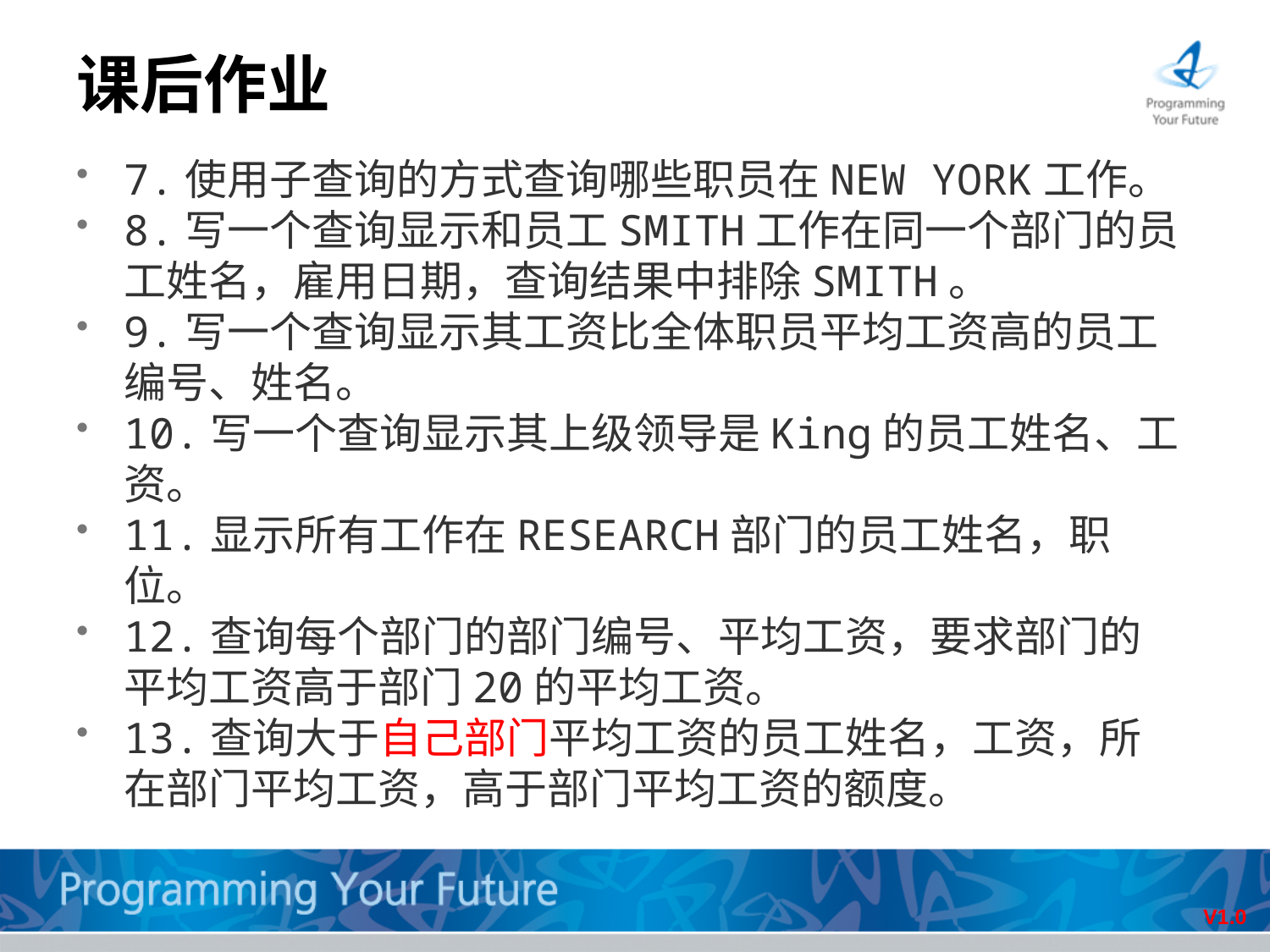

课后作业
7.使用子查询的方式查询哪些职员在NEW YORK工作。
8.写一个查询显示和员工SMITH工作在同一个部门的员工姓名，雇用日期，查询结果中排除SMITH。
9.写一个查询显示其工资比全体职员平均工资高的员工编号、姓名。
10.写一个查询显示其上级领导是King的员工姓名、工资。
11.显示所有工作在RESEARCH部门的员工姓名，职位。
12.查询每个部门的部门编号、平均工资，要求部门的平均工资高于部门20的平均工资。
13.查询大于自己部门平均工资的员工姓名，工资，所在部门平均工资，高于部门平均工资的额度。